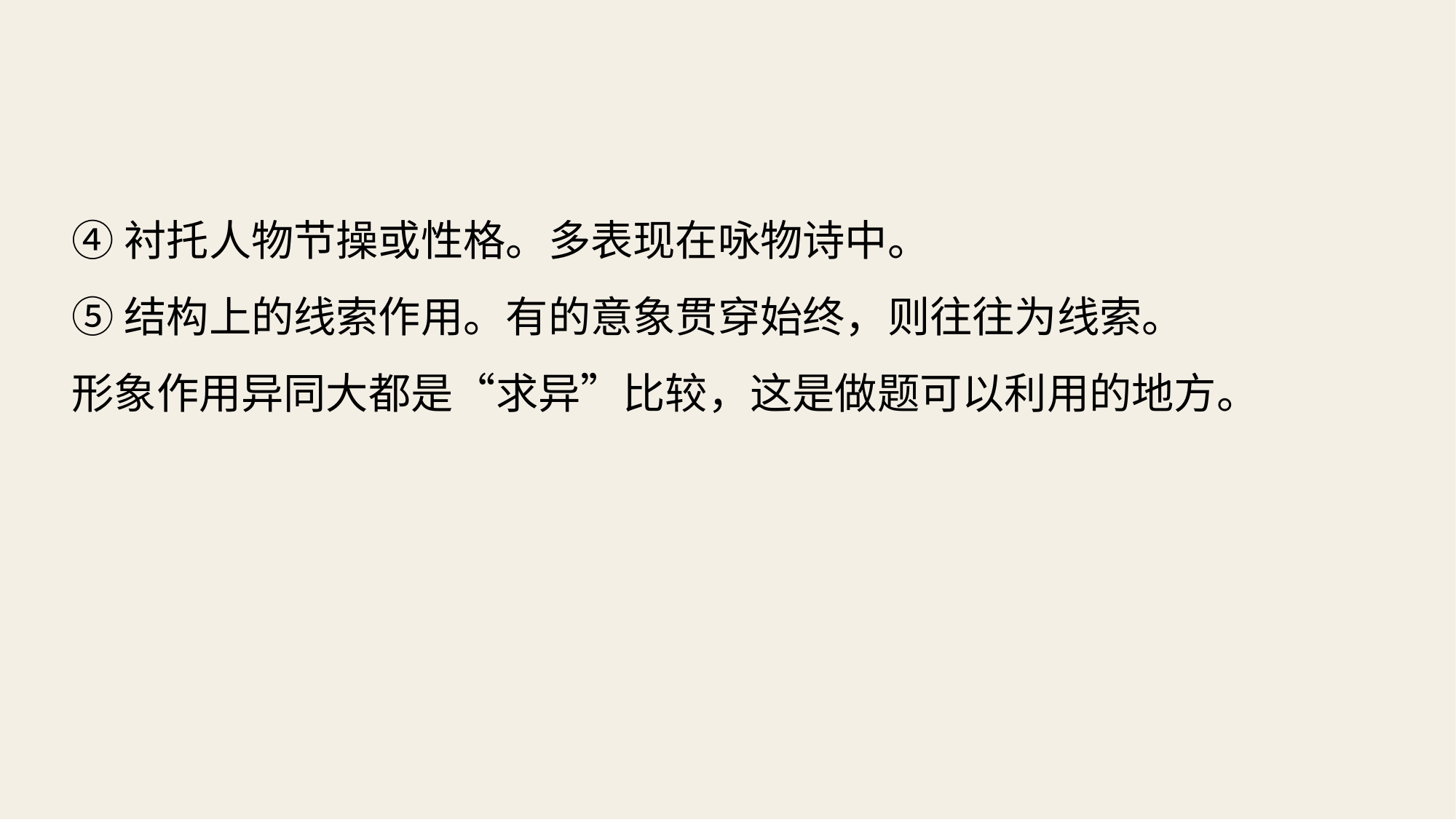

④衬托人物节操或性格。多表现在咏物诗中。
⑤结构上的线索作用。有的意象贯穿始终，则往往为线索。
形象作用异同大都是“求异”比较，这是做题可以利用的地方。